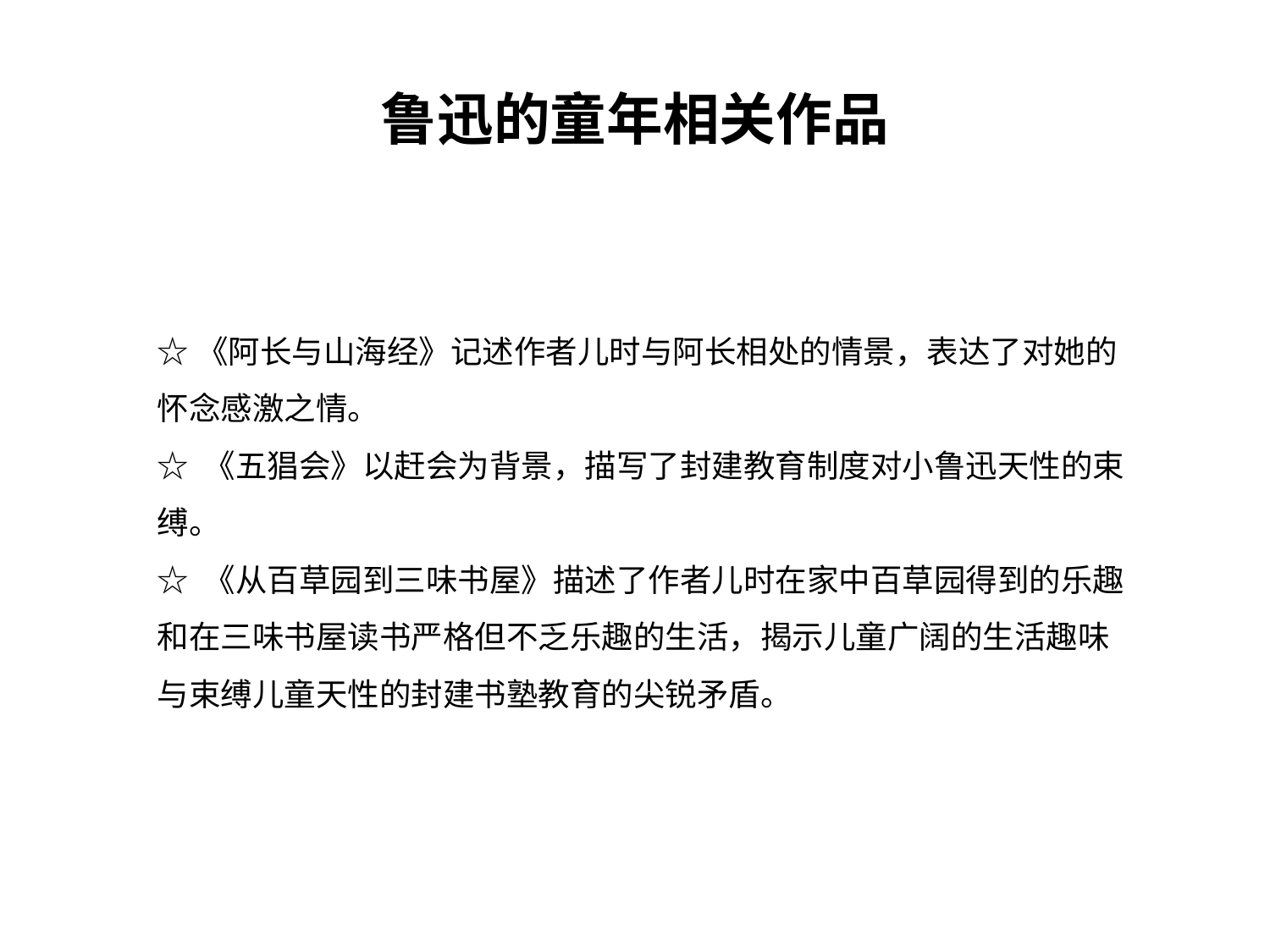

# 鲁迅的童年相关作品
☆《阿长与山海经》记述作者儿时与阿长相处的情景，表达了对她的怀念感激之情。
☆ 《五猖会》以赶会为背景，描写了封建教育制度对小鲁迅天性的束缚。
☆ 《从百草园到三味书屋》描述了作者儿时在家中百草园得到的乐趣和在三味书屋读书严格但不乏乐趣的生活，揭示儿童广阔的生活趣味与束缚儿童天性的封建书塾教育的尖锐矛盾。